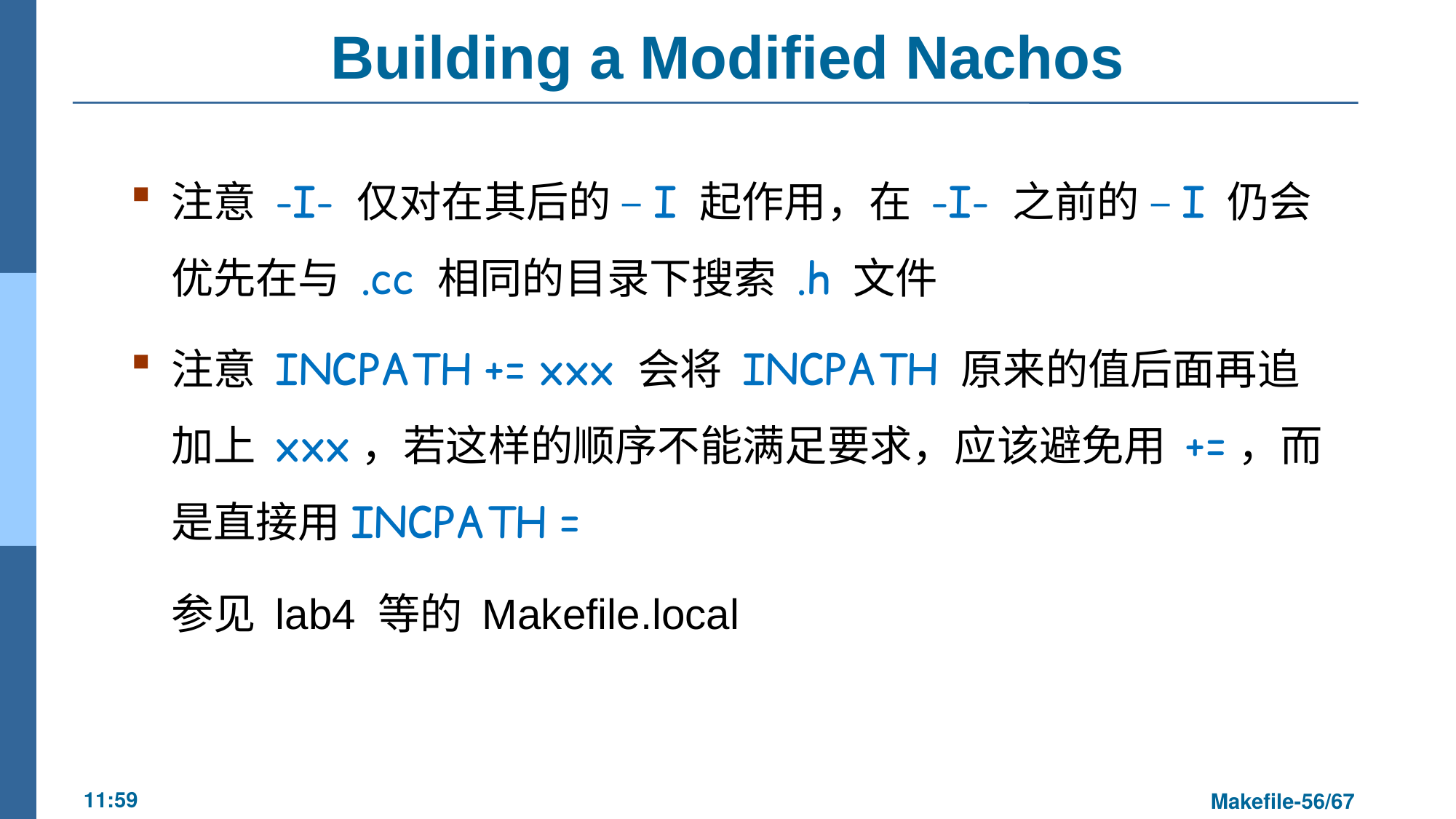

# Building a Modified Nachos
注意 -I- 仅对在其后的 –I 起作用，在 -I- 之前的 –I 仍会优先在与 .cc 相同的目录下搜索 .h 文件
注意 INCPATH += xxx 会将 INCPATH 原来的值后面再追加上 xxx，若这样的顺序不能满足要求，应该避免用 +=，而是直接用INCPATH =
	参见 lab4 等的 Makefile.local